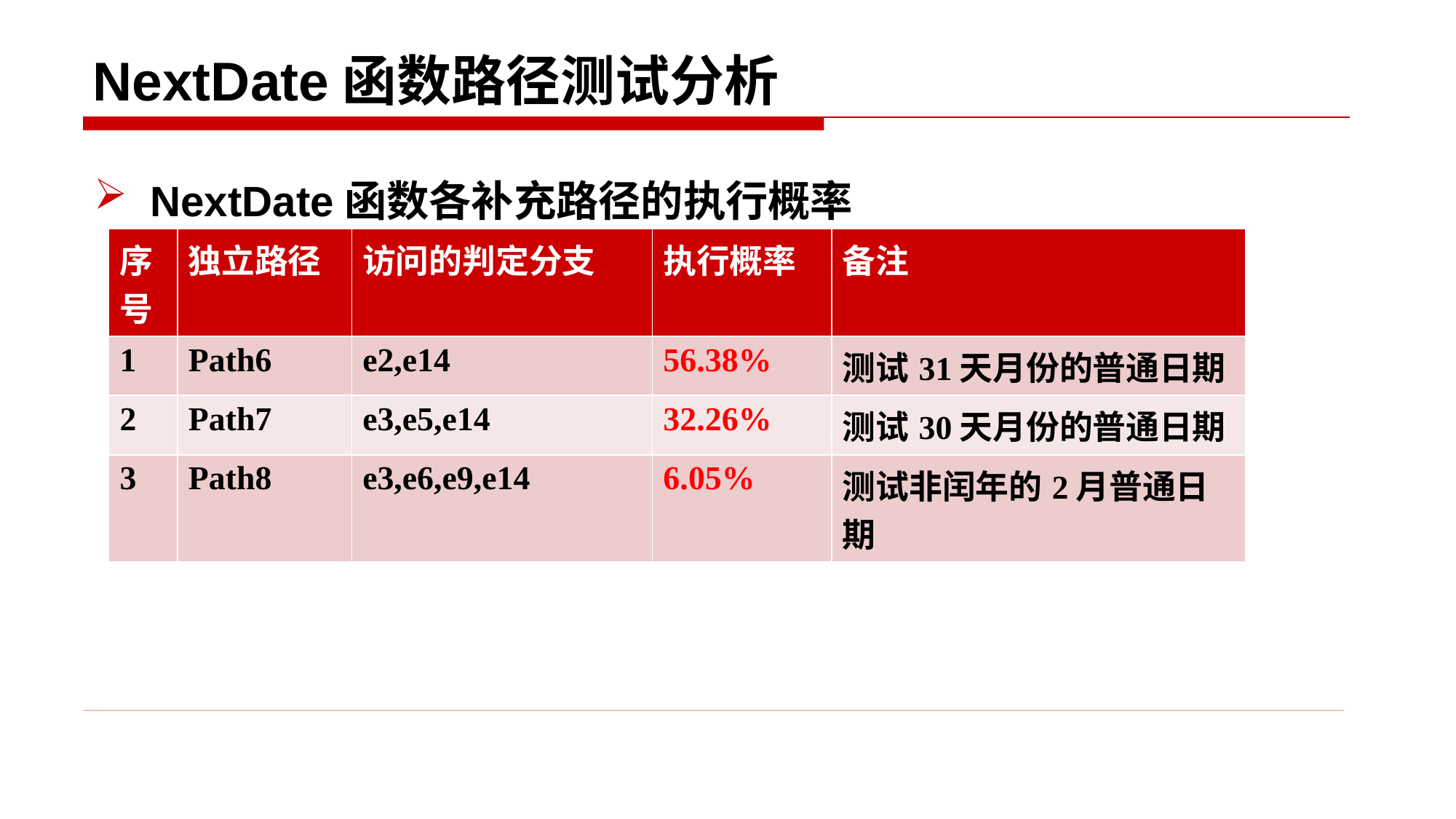

# NextDate函数路径测试分析
NextDate函数各补充路径的执行概率

| 序号 | 独立路径 | 访问的判定分支 | 执行概率 | 备注 |
| --- | --- | --- | --- | --- |
| 1 | Path6 | e2,e14 | 56.38% | 测试31天月份的普通日期 |
| 2 | Path7 | e3,e5,e14 | 32.26% | 测试30天月份的普通日期 |
| 3 | Path8 | e3,e6,e9,e14 | 6.05% | 测试非闰年的2月普通日期 |